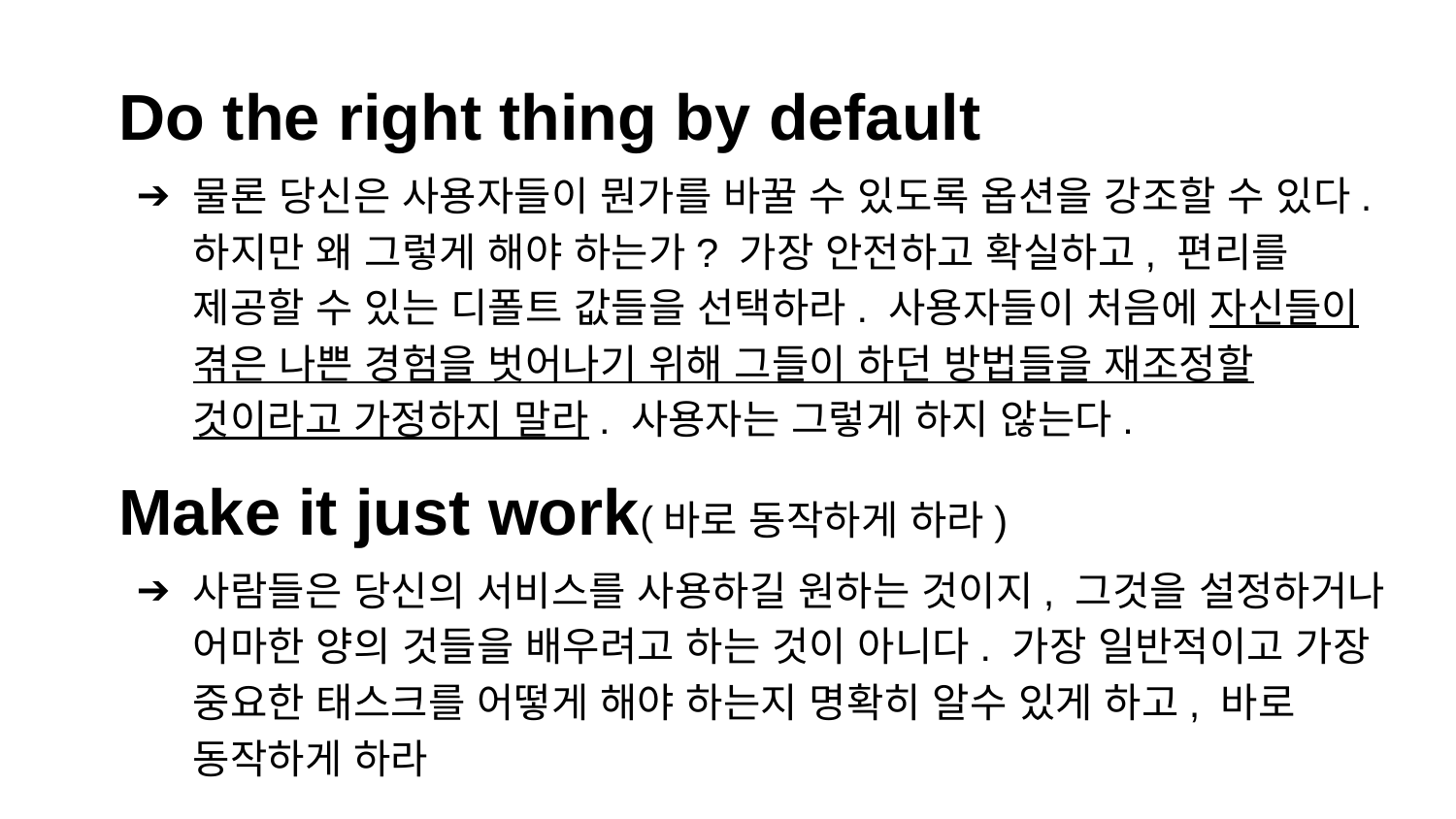

Do the right thing by default
물론 당신은 사용자들이 뭔가를 바꿀 수 있도록 옵션을 강조할 수 있다. 하지만 왜 그렇게 해야 하는가? 가장 안전하고 확실하고, 편리를 제공할 수 있는 디폴트 값들을 선택하라. 사용자들이 처음에 자신들이 겪은 나쁜 경험을 벗어나기 위해 그들이 하던 방법들을 재조정할 것이라고 가정하지 말라. 사용자는 그렇게 하지 않는다.
Make it just work(바로 동작하게 하라)
사람들은 당신의 서비스를 사용하길 원하는 것이지, 그것을 설정하거나 어마한 양의 것들을 배우려고 하는 것이 아니다. 가장 일반적이고 가장 중요한 태스크를 어떻게 해야 하는지 명확히 알수 있게 하고, 바로 동작하게 하라